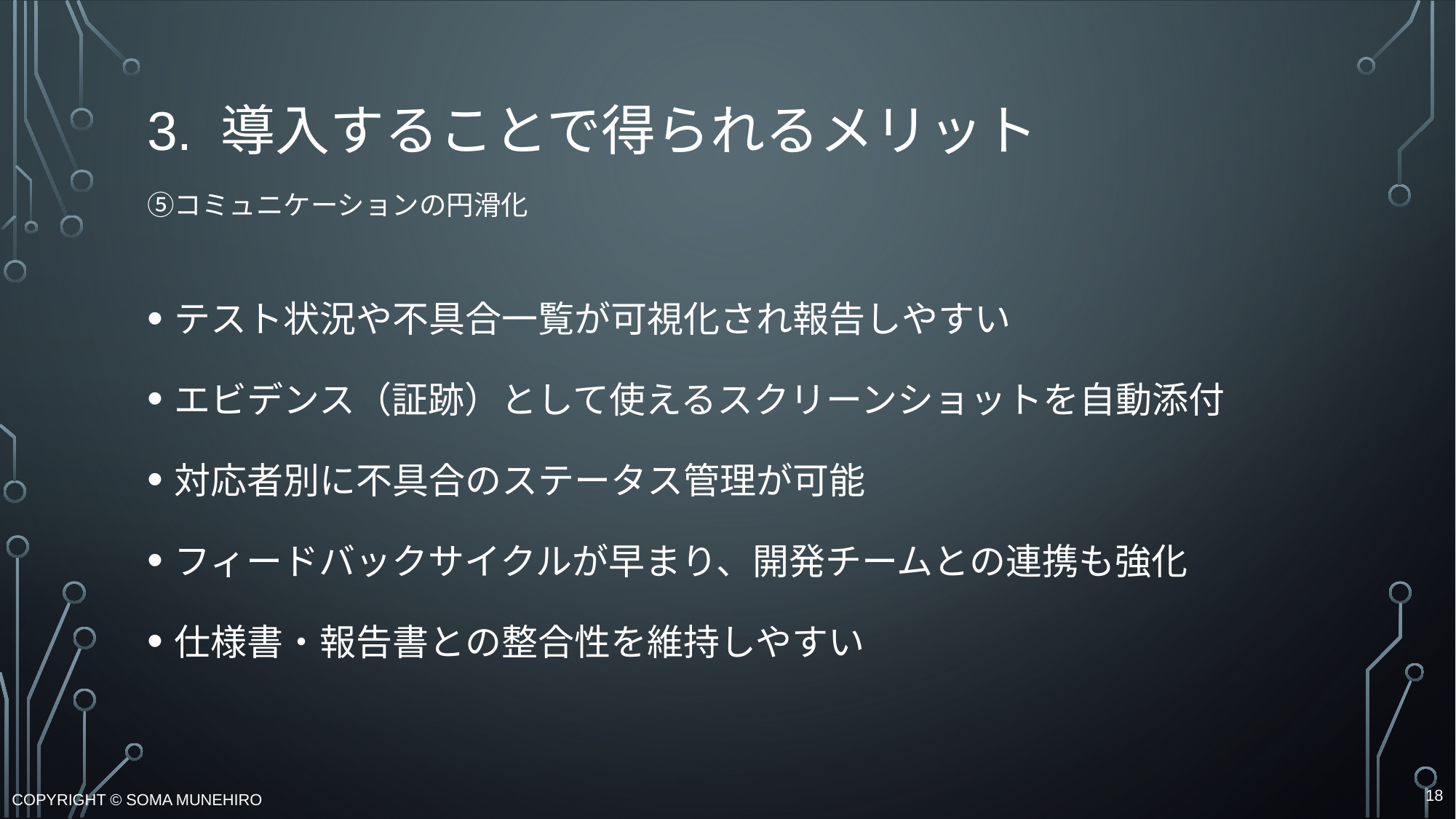

# 3. 導入することで得られるメリット ⑤コミュニケーションの円滑化
テスト状況や不具合一覧が可視化され報告しやすい
エビデンス（証跡）として使えるスクリーンショットを自動添付
対応者別に不具合のステータス管理が可能
フィードバックサイクルが早まり、開発チームとの連携も強化
仕様書・報告書との整合性を維持しやすい
18
Copyright © Soma Munehiro